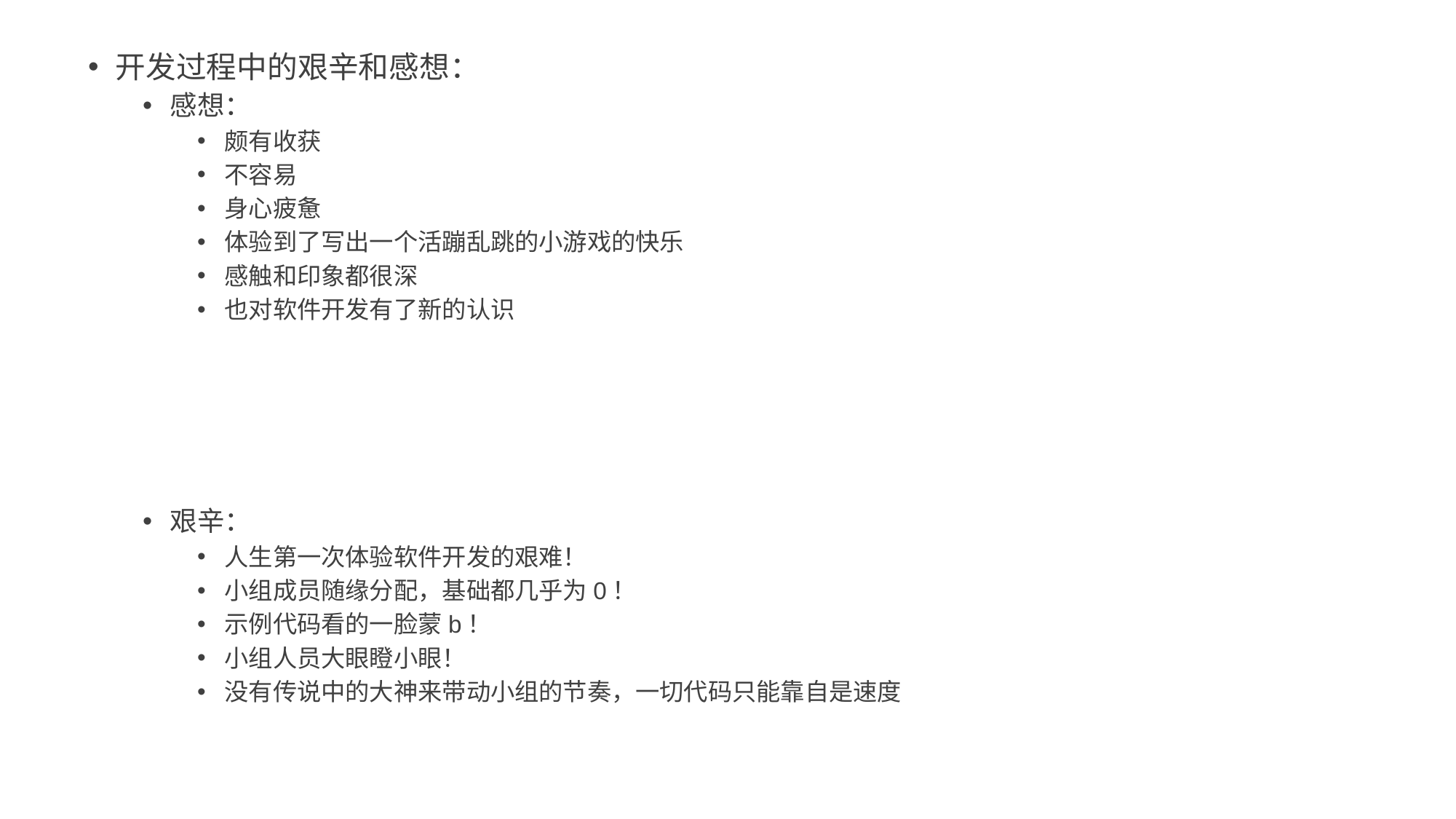

开发过程中的艰辛和感想：
感想：
颇有收获
不容易
身心疲惫
体验到了写出一个活蹦乱跳的小游戏的快乐
感触和印象都很深
也对软件开发有了新的认识

艰辛：
人生第一次体验软件开发的艰难！
小组成员随缘分配，基础都几乎为0！
示例代码看的一脸蒙b！
小组人员大眼瞪小眼！
没有传说中的大神来带动小组的节奏，一切代码只能靠自是速度